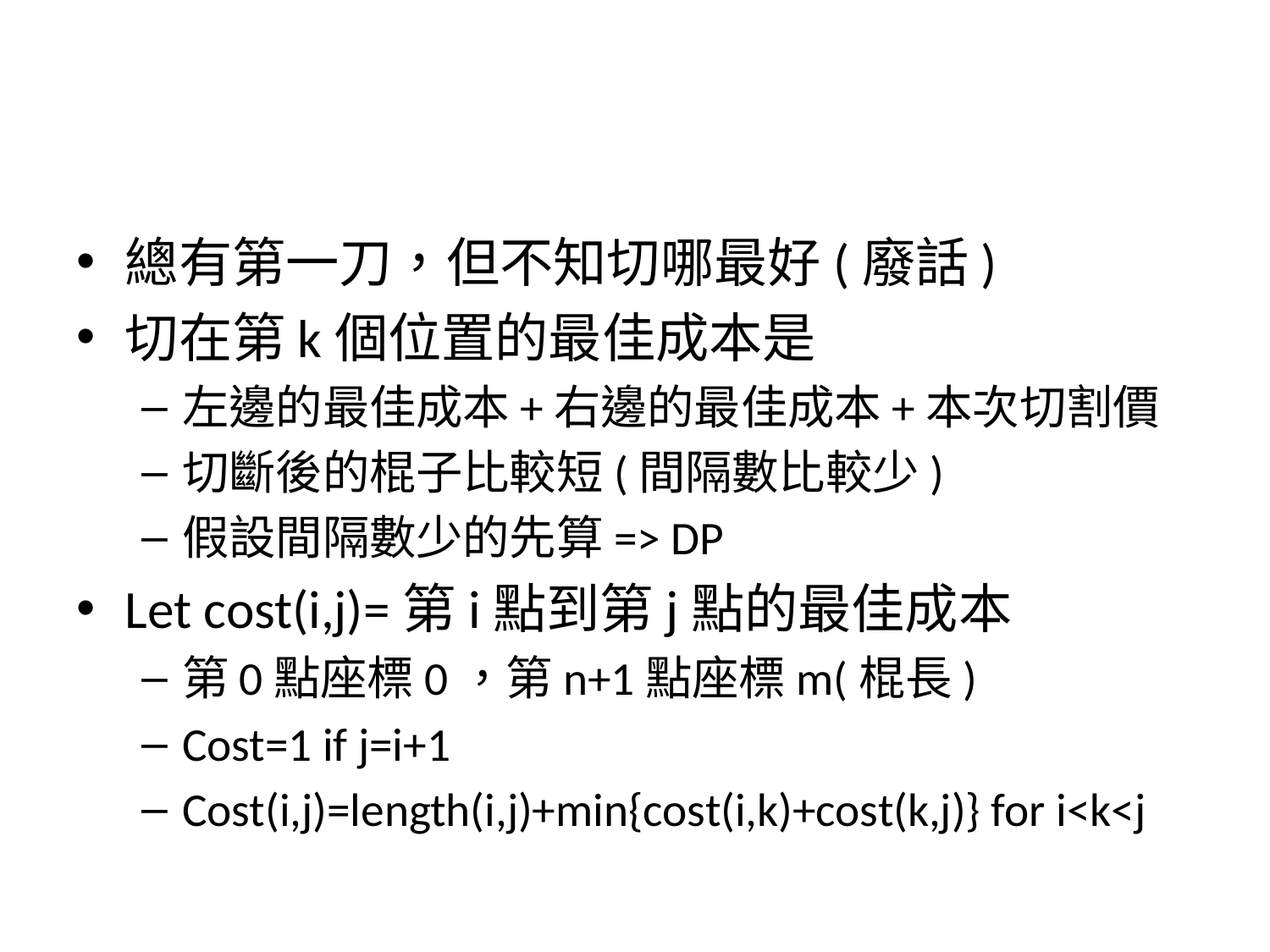

#
總有第一刀，但不知切哪最好(廢話)
切在第k個位置的最佳成本是
左邊的最佳成本+右邊的最佳成本+本次切割價
切斷後的棍子比較短(間隔數比較少)
假設間隔數少的先算=> DP
Let cost(i,j)=第i點到第j點的最佳成本
第0點座標0，第n+1點座標m(棍長)
Cost=1 if j=i+1
Cost(i,j)=length(i,j)+min{cost(i,k)+cost(k,j)} for i<k<j